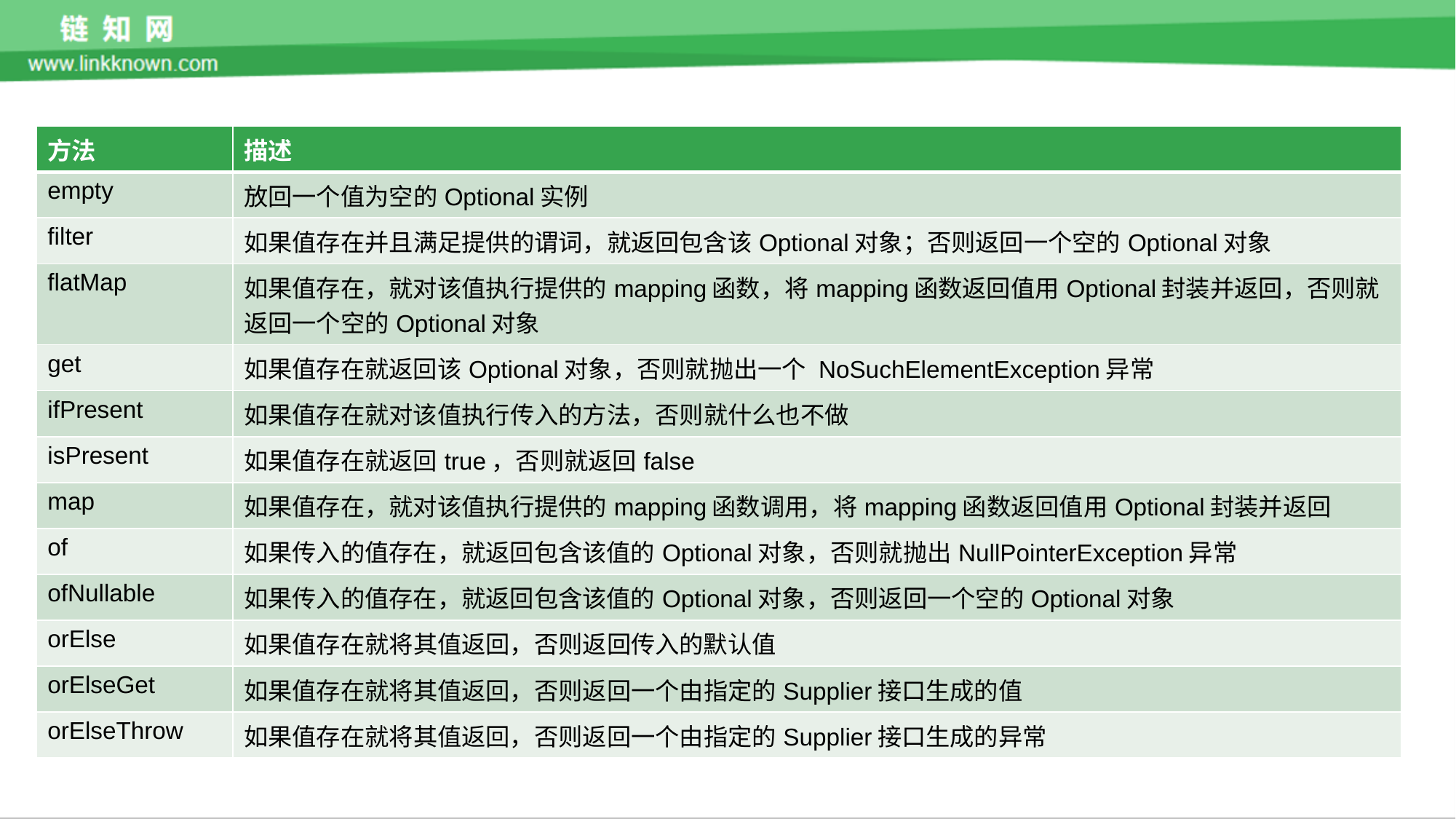

| 方法 | 描述 |
| --- | --- |
| empty | 放回一个值为空的Optional实例 |
| filter | 如果值存在并且满足提供的谓词，就返回包含该Optional对象；否则返回一个空的Optional对象 |
| flatMap | 如果值存在，就对该值执行提供的mapping函数，将mapping函数返回值用Optional封装并返回，否则就返回一个空的Optional对象 |
| get | 如果值存在就返回该Optional对象，否则就抛出一个 NoSuchElementException异常 |
| ifPresent | 如果值存在就对该值执行传入的方法，否则就什么也不做 |
| isPresent | 如果值存在就返回true，否则就返回false |
| map | 如果值存在，就对该值执行提供的mapping函数调用，将mapping函数返回值用Optional封装并返回 |
| of | 如果传入的值存在，就返回包含该值的Optional对象，否则就抛出NullPointerException异常 |
| ofNullable | 如果传入的值存在，就返回包含该值的Optional对象，否则返回一个空的Optional对象 |
| orElse | 如果值存在就将其值返回，否则返回传入的默认值 |
| orElseGet | 如果值存在就将其值返回，否则返回一个由指定的Supplier接口生成的值 |
| orElseThrow | 如果值存在就将其值返回，否则返回一个由指定的Supplier接口生成的异常 |